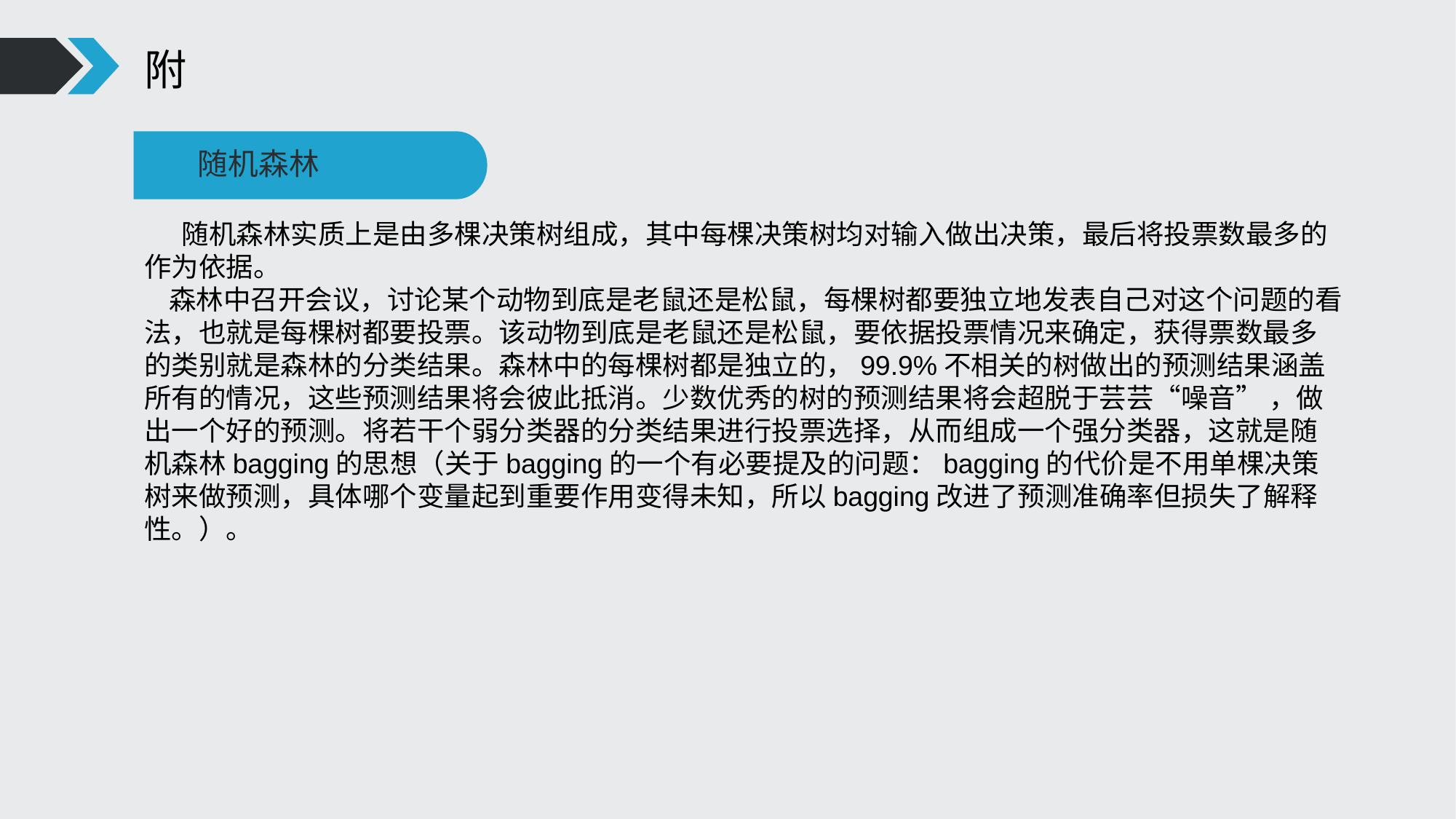

附

随机森林
     随机森林实质上是由多棵决策树组成，其中每棵决策树均对输入做出决策，最后将投票数最多的作为依据。
    森林中召开会议，讨论某个动物到底是老鼠还是松鼠，每棵树都要独立地发表自己对这个问题的看法，也就是每棵树都要投票。该动物到底是老鼠还是松鼠，要依据投票情况来确定，获得票数最多的类别就是森林的分类结果。森林中的每棵树都是独立的，99.9%不相关的树做出的预测结果涵盖所有的情况，这些预测结果将会彼此抵消。少数优秀的树的预测结果将会超脱于芸芸“噪音” ，做出一个好的预测。将若干个弱分类器的分类结果进行投票选择，从而组成一个强分类器，这就是随机森林bagging的思想（关于bagging的一个有必要提及的问题：bagging的代价是不用单棵决策树来做预测，具体哪个变量起到重要作用变得未知，所以bagging改进了预测准确率但损失了解释性。）。